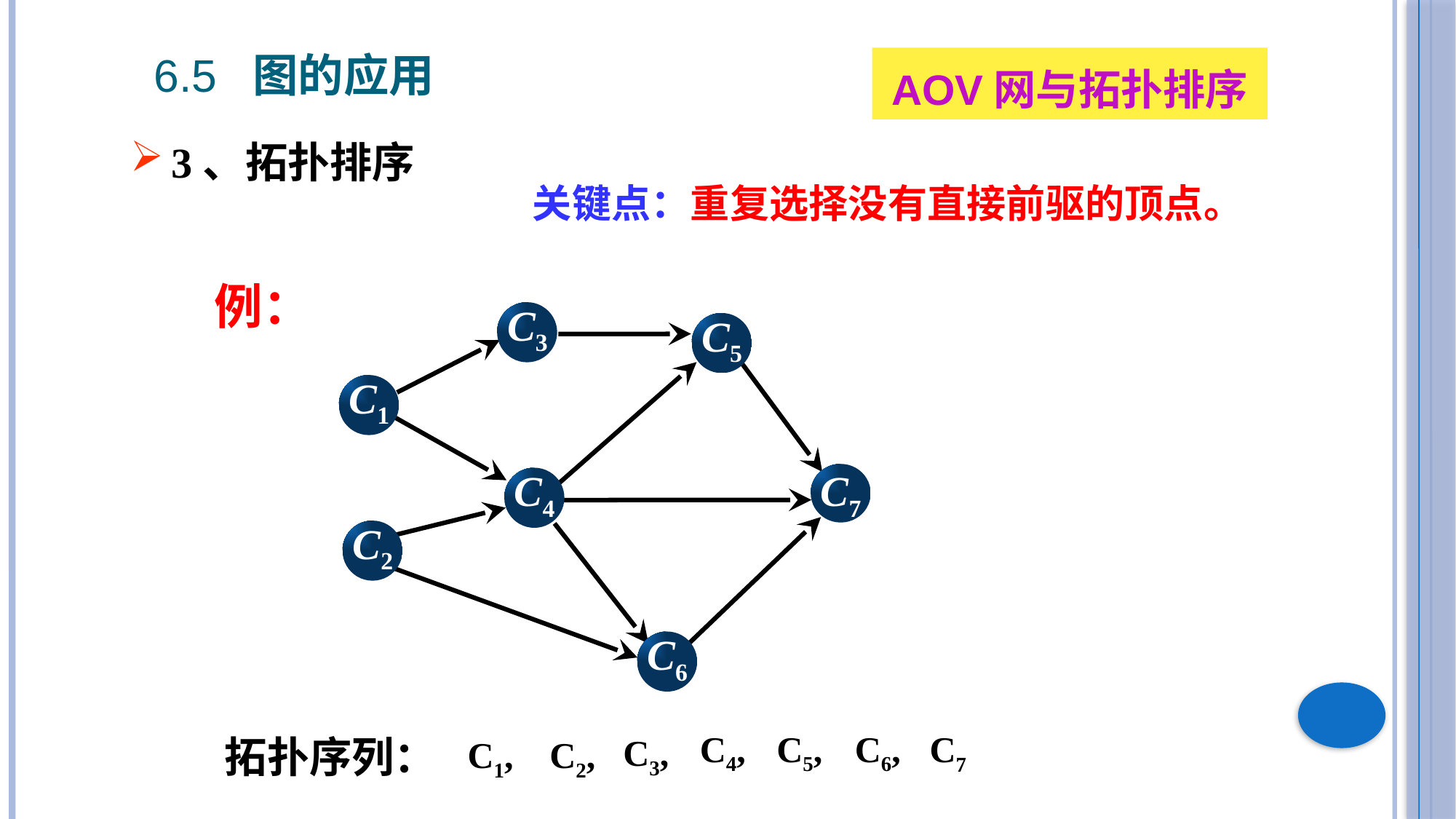

6.5  图的应用
AOV网与拓扑排序
3、拓扑排序

关键点：重复选择没有直接前驱的顶点。
例：
C3

C5

C1

C4

C7

C2

C6

C4,
C5,
C6,
C7
拓扑序列：
C3,
C1,
C2,